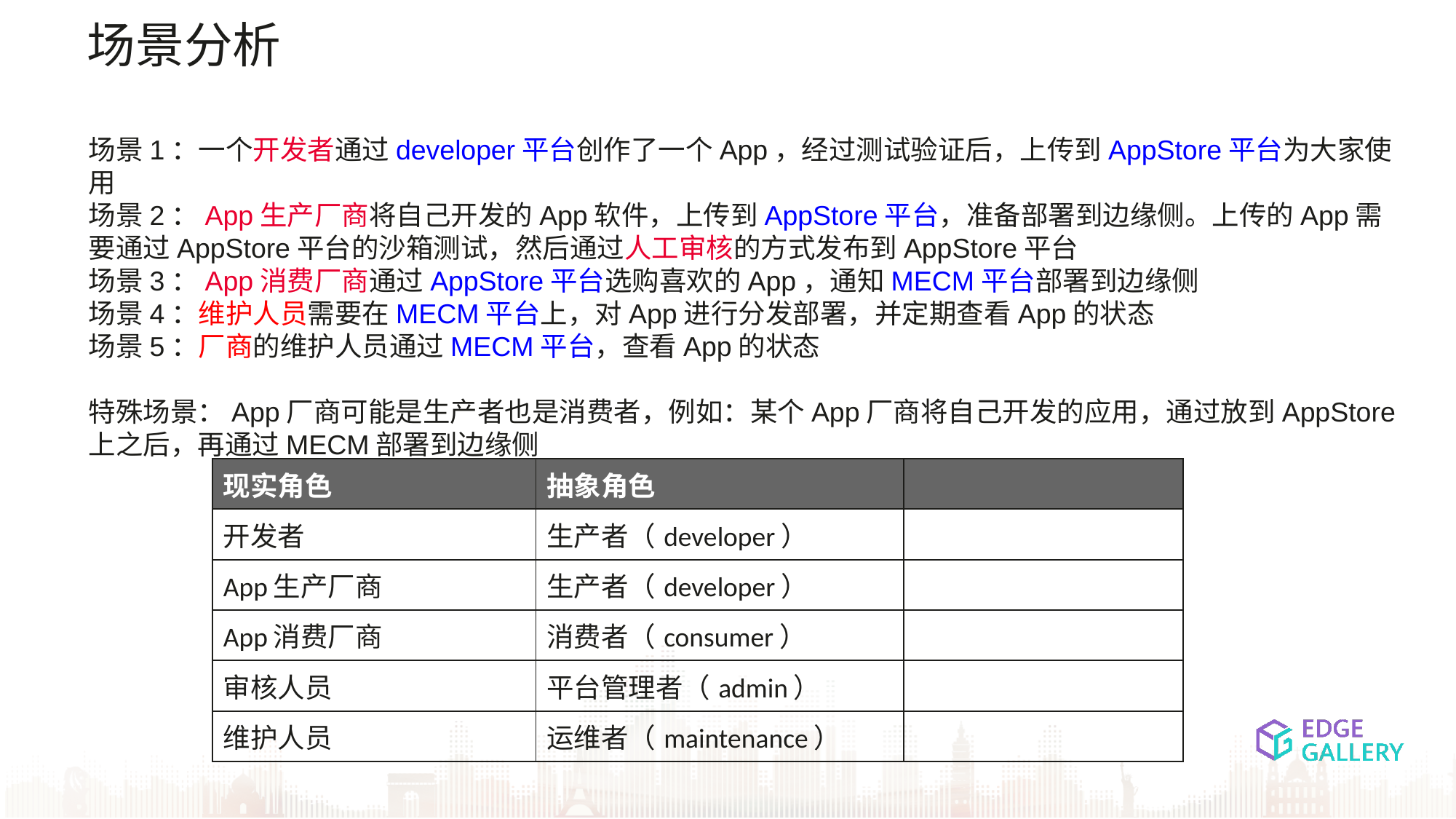

场景分析
场景1：一个开发者通过developer平台创作了一个App，经过测试验证后，上传到AppStore平台为大家使用
场景2：App生产厂商将自己开发的App软件，上传到AppStore平台，准备部署到边缘侧。上传的App需要通过AppStore平台的沙箱测试，然后通过人工审核的方式发布到AppStore平台
场景3：App消费厂商通过AppStore平台选购喜欢的App，通知MECM平台部署到边缘侧
场景4：维护人员需要在MECM平台上，对App进行分发部署，并定期查看App的状态
场景5：厂商的维护人员通过MECM平台，查看App的状态

特殊场景：App厂商可能是生产者也是消费者，例如：某个App厂商将自己开发的应用，通过放到AppStore上之后，再通过MECM部署到边缘侧

| 现实角色 | 抽象角色 |  |
| --- | --- | --- |
| 开发者 | 生产者（developer） |  |
| App生产厂商 | 生产者（developer） |  |
| App消费厂商 | 消费者（consumer） |  |
| 审核人员 | 平台管理者（admin） |  |
| 维护人员 | 运维者（maintenance） |  |